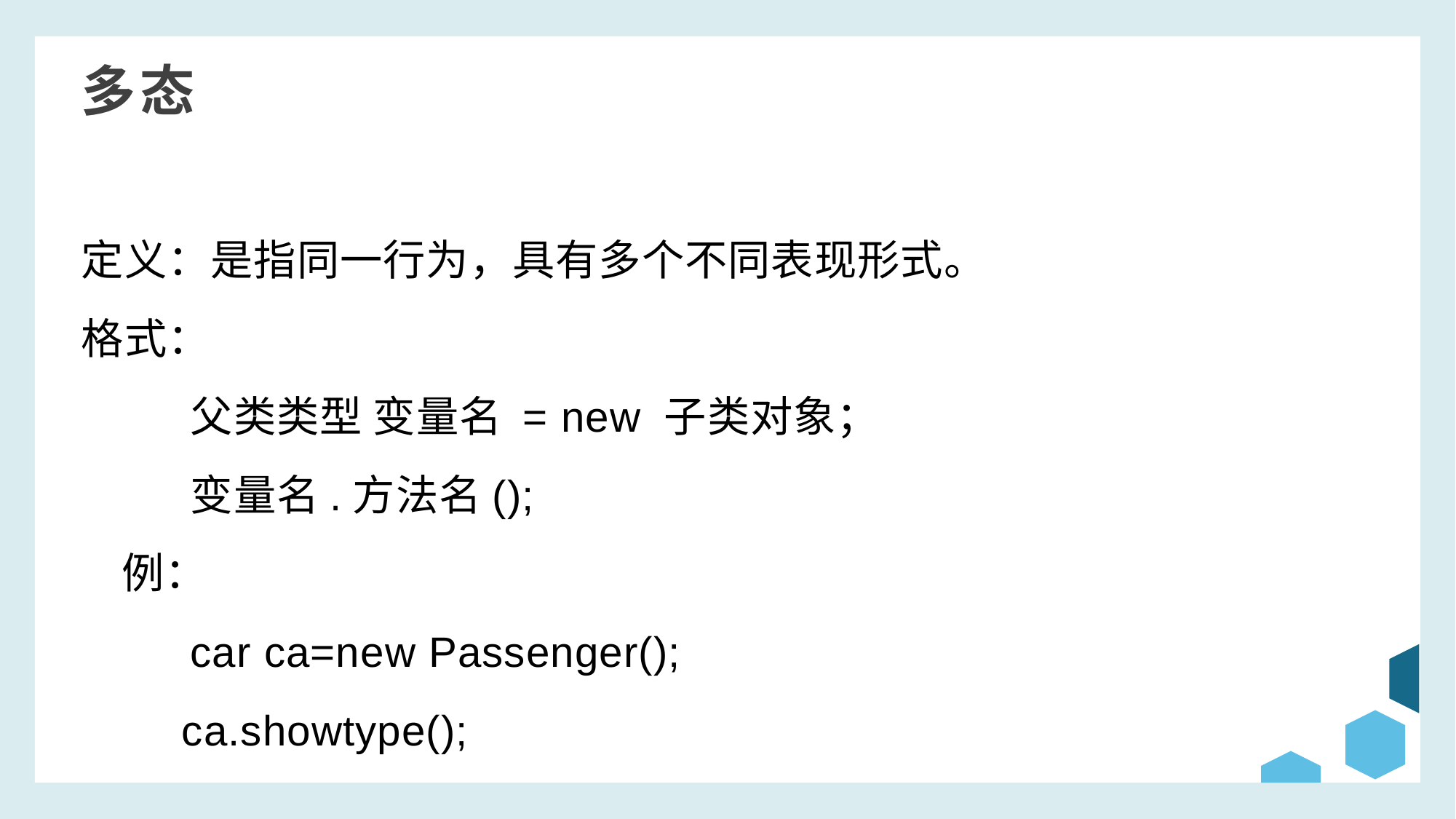

多态
定义：是指同一行为，具有多个不同表现形式。
格式：
	父类类型 变量名 = new 子类对象；
	变量名.方法名();
   例：
	car ca=new Passenger();
        ca.showtype();